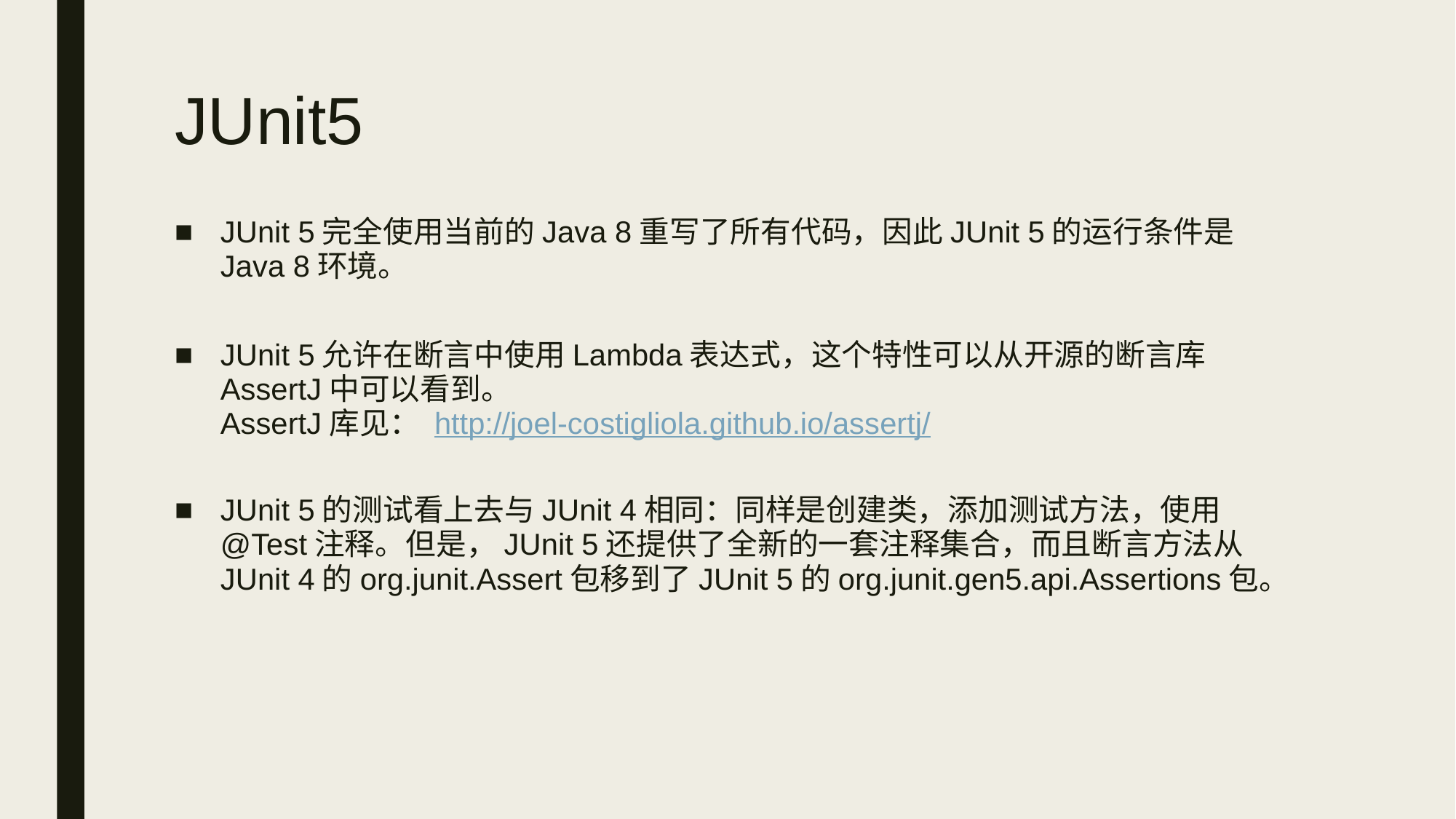

# JUnit5
JUnit 5完全使用当前的Java 8重写了所有代码，因此JUnit 5的运行条件是Java 8环境。
JUnit 5允许在断言中使用Lambda表达式，这个特性可以从开源的断言库AssertJ中可以看到。 
AssertJ库见： http://joel-costigliola.github.io/assertj/
JUnit 5的测试看上去与JUnit 4相同：同样是创建类，添加测试方法，使用@Test注释。但是，JUnit 5还提供了全新的一套注释集合，而且断言方法从JUnit 4的org.junit.Assert包移到了JUnit 5的org.junit.gen5.api.Assertions包。